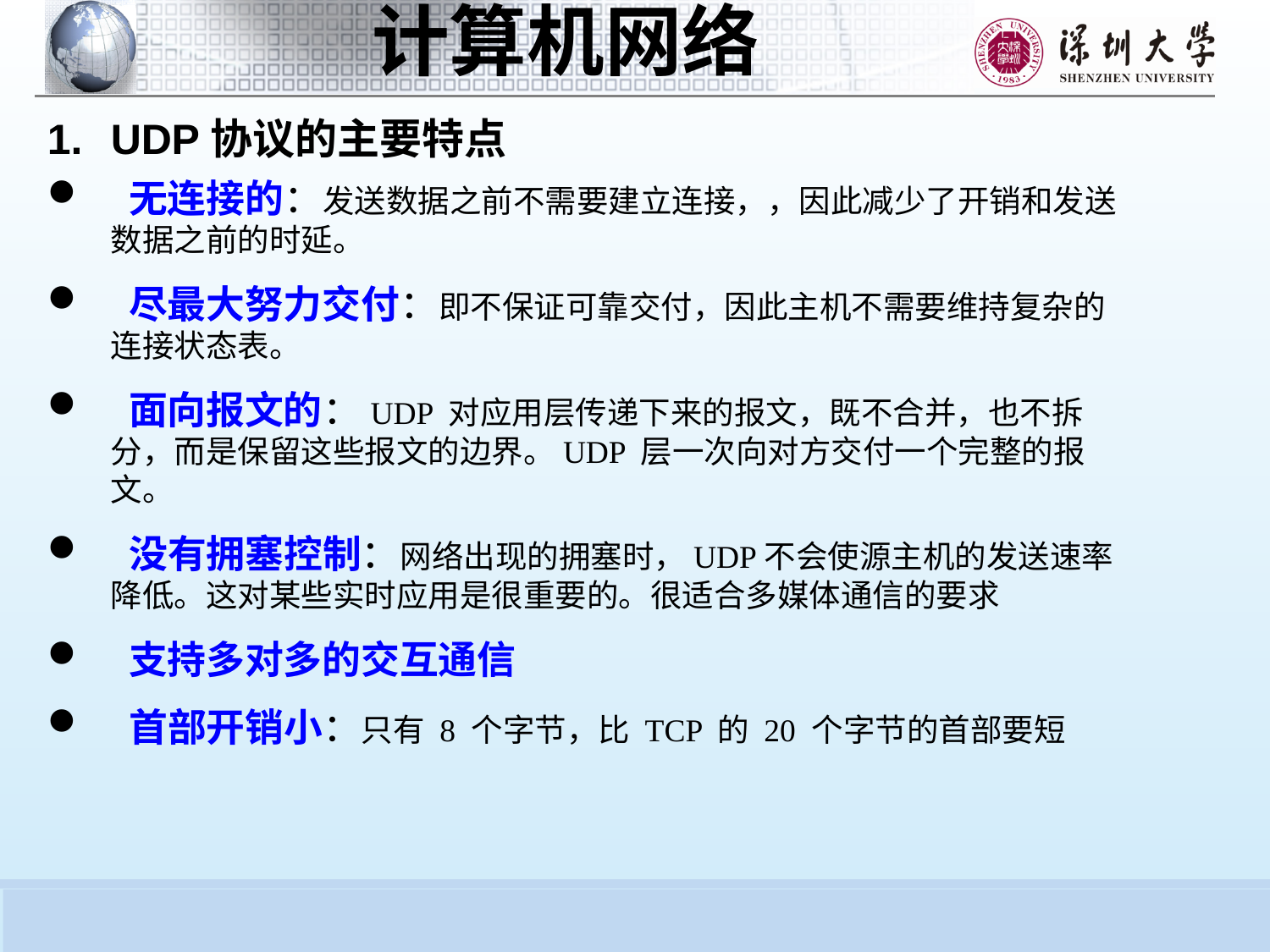

UDP协议的主要特点
 无连接的：发送数据之前不需要建立连接，，因此减少了开销和发送数据之前的时延。
 尽最大努力交付：即不保证可靠交付，因此主机不需要维持复杂的连接状态表。
 面向报文的：UDP 对应用层传递下来的报文，既不合并，也不拆分，而是保留这些报文的边界。UDP 层一次向对方交付一个完整的报文。
 没有拥塞控制：网络出现的拥塞时，UDP不会使源主机的发送速率降低。这对某些实时应用是很重要的。很适合多媒体通信的要求
 支持多对多的交互通信
 首部开销小：只有 8 个字节，比 TCP 的 20 个字节的首部要短